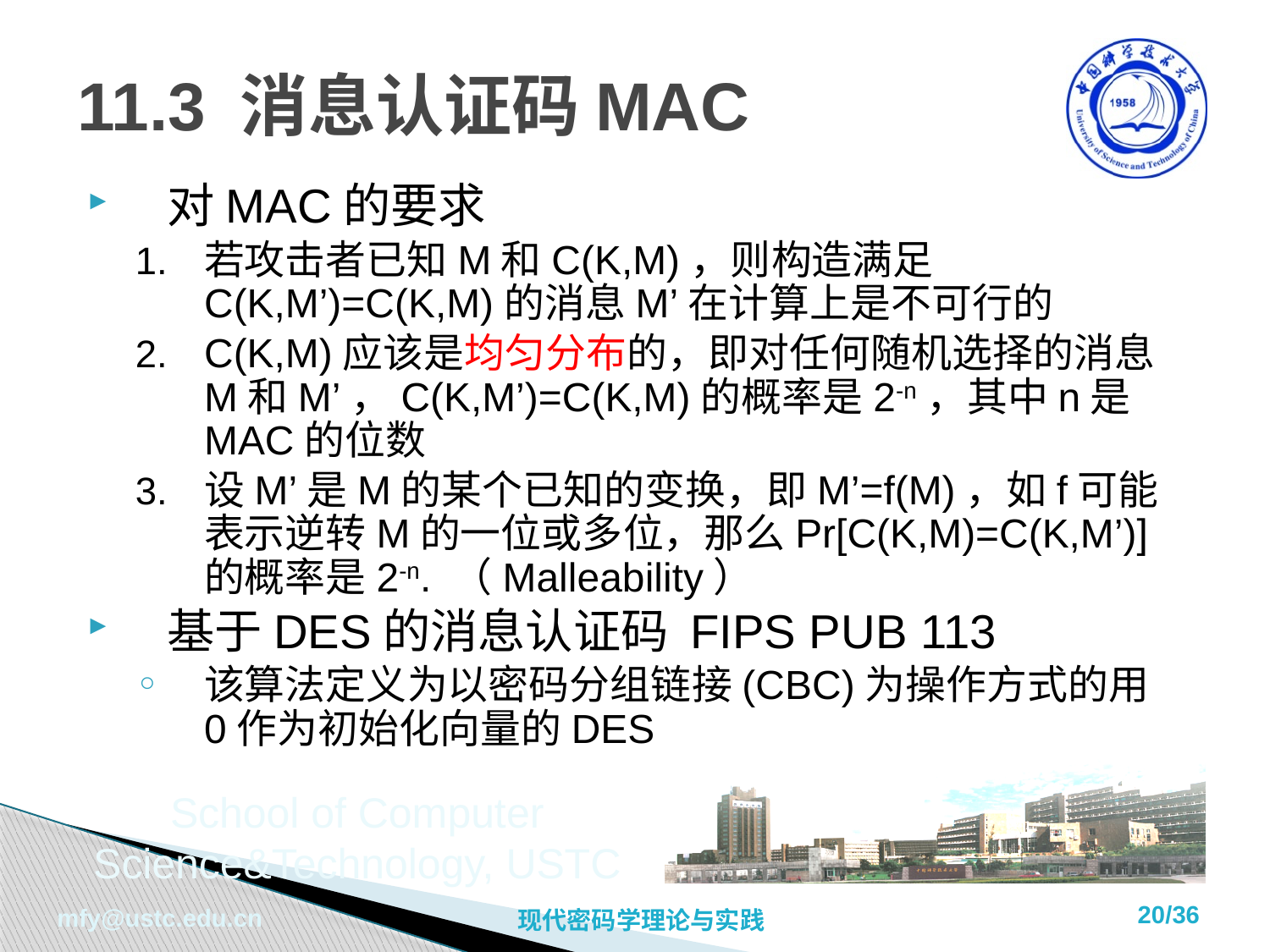

# 11.3 消息认证码MAC
对MAC的要求
若攻击者已知M和C(K,M)，则构造满足C(K,M’)=C(K,M)的消息M’在计算上是不可行的
C(K,M)应该是均匀分布的，即对任何随机选择的消息M和M’，C(K,M’)=C(K,M)的概率是2-n，其中n是MAC的位数
设M’是M的某个已知的变换，即M’=f(M)，如f可能表示逆转M的一位或多位，那么Pr[C(K,M)=C(K,M’)]的概率是2-n. （Malleability）
基于DES的消息认证码 FIPS PUB 113
该算法定义为以密码分组链接(CBC)为操作方式的用0作为初始化向量的DES